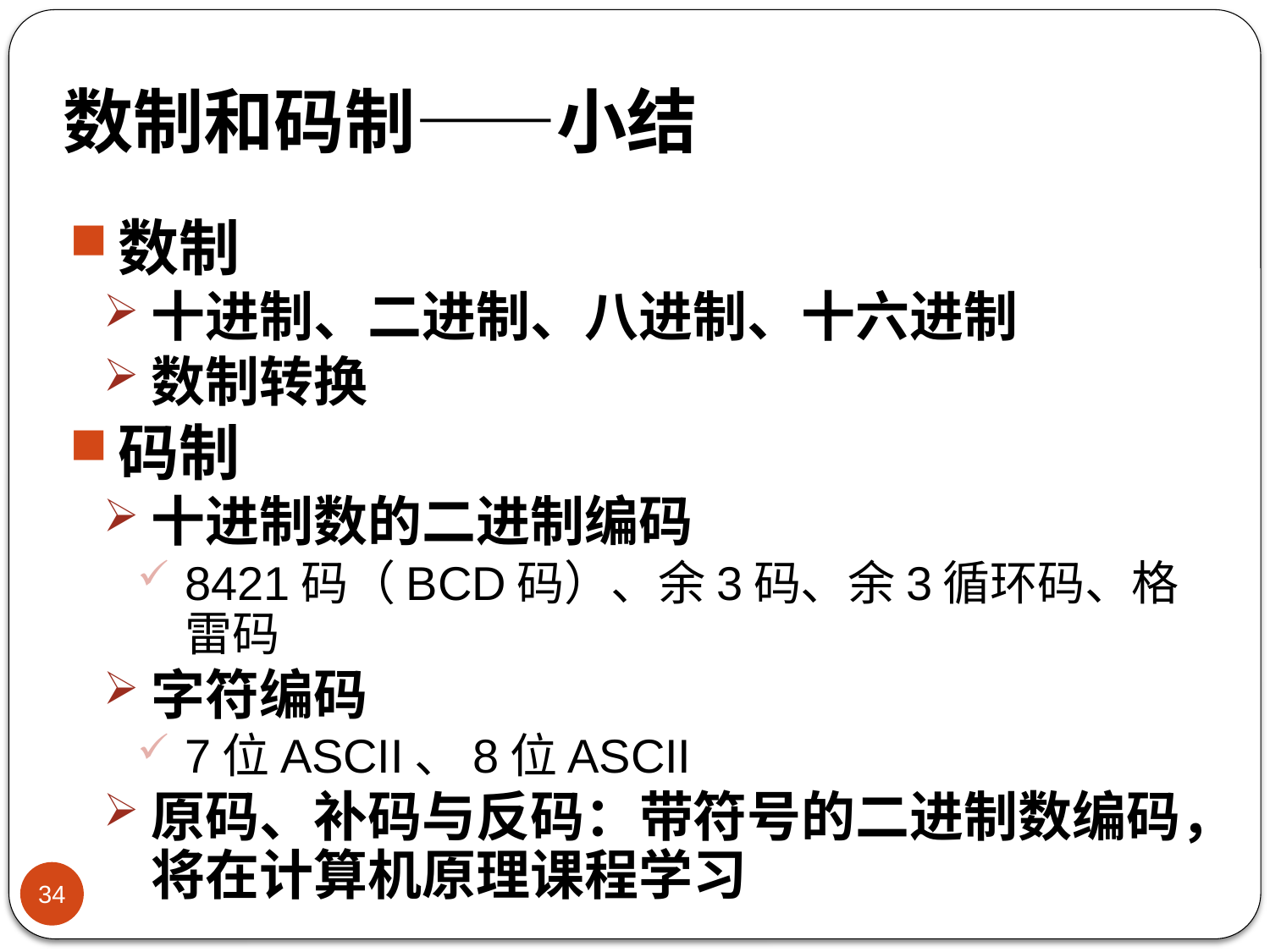

# 数制和码制——小结
数制
十进制、二进制、八进制、十六进制
数制转换
码制
十进制数的二进制编码
8421码（BCD码）、余3码、余3循环码、格雷码
字符编码
7位ASCII、8位ASCII
原码、补码与反码：带符号的二进制数编码，将在计算机原理课程学习
34